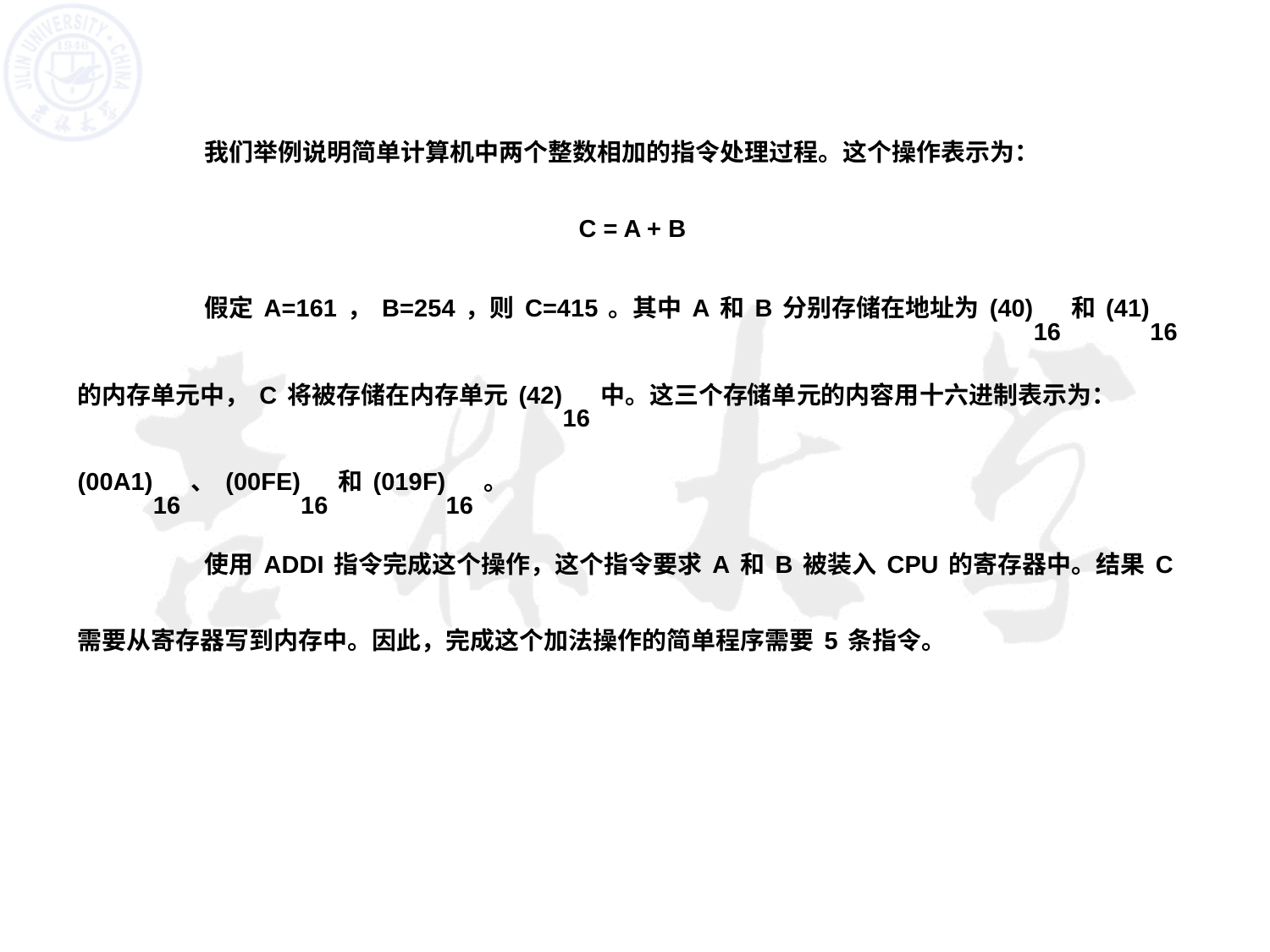

我们举例说明简单计算机中两个整数相加的指令处理过程。这个操作表示为：
C = A + B
	假定A=161，B=254，则C=415。其中A和B分别存储在地址为(40)16和(41)16的内存单元中，C将被存储在内存单元(42)16中。这三个存储单元的内容用十六进制表示为：(00A1)16、(00FE)16和(019F)16。
	使用ADDI指令完成这个操作，这个指令要求A和B被装入CPU的寄存器中。结果C需要从寄存器写到内存中。因此，完成这个加法操作的简单程序需要5条指令。